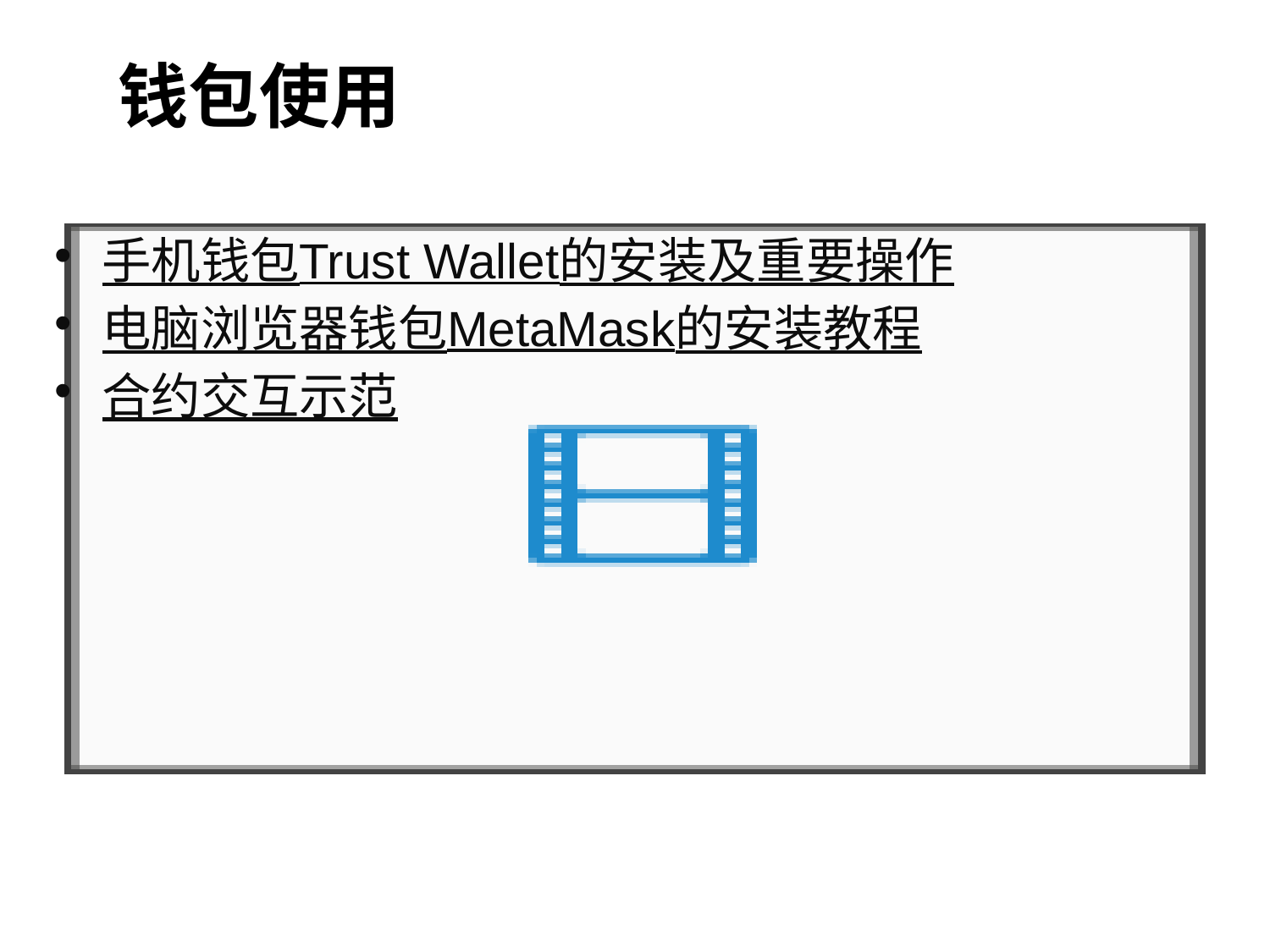

# 钱包使用
手机钱包Trust Wallet的安装及重要操作
电脑浏览器钱包MetaMask的安装教程
合约交互示范